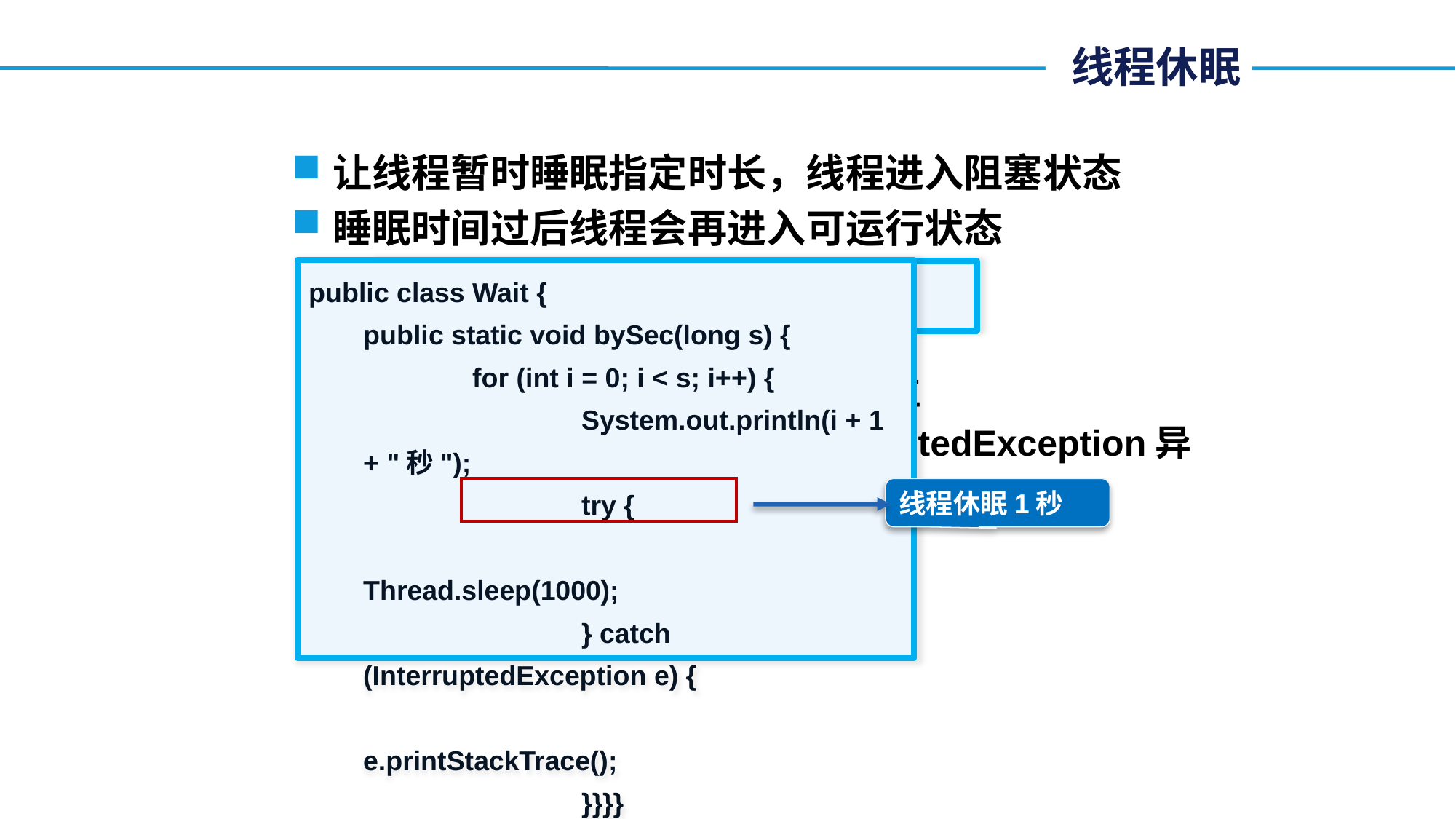

# 线程休眠
让线程暂时睡眠指定时长，线程进入阻塞状态
睡眠时间过后线程会再进入可运行状态

millis为休眠时长，以毫秒为单位
调用sleep()方法需处理InterruptedException异常
public class Wait {
	public static void bySec(long s) {
		for (int i = 0; i < s; i++) {
			System.out.println(i + 1 + "秒");
			try {
				Thread.sleep(1000);
			} catch (InterruptedException e) {
				e.printStackTrace();
			}}}}
public static void sleep(long millis)
线程休眠1秒